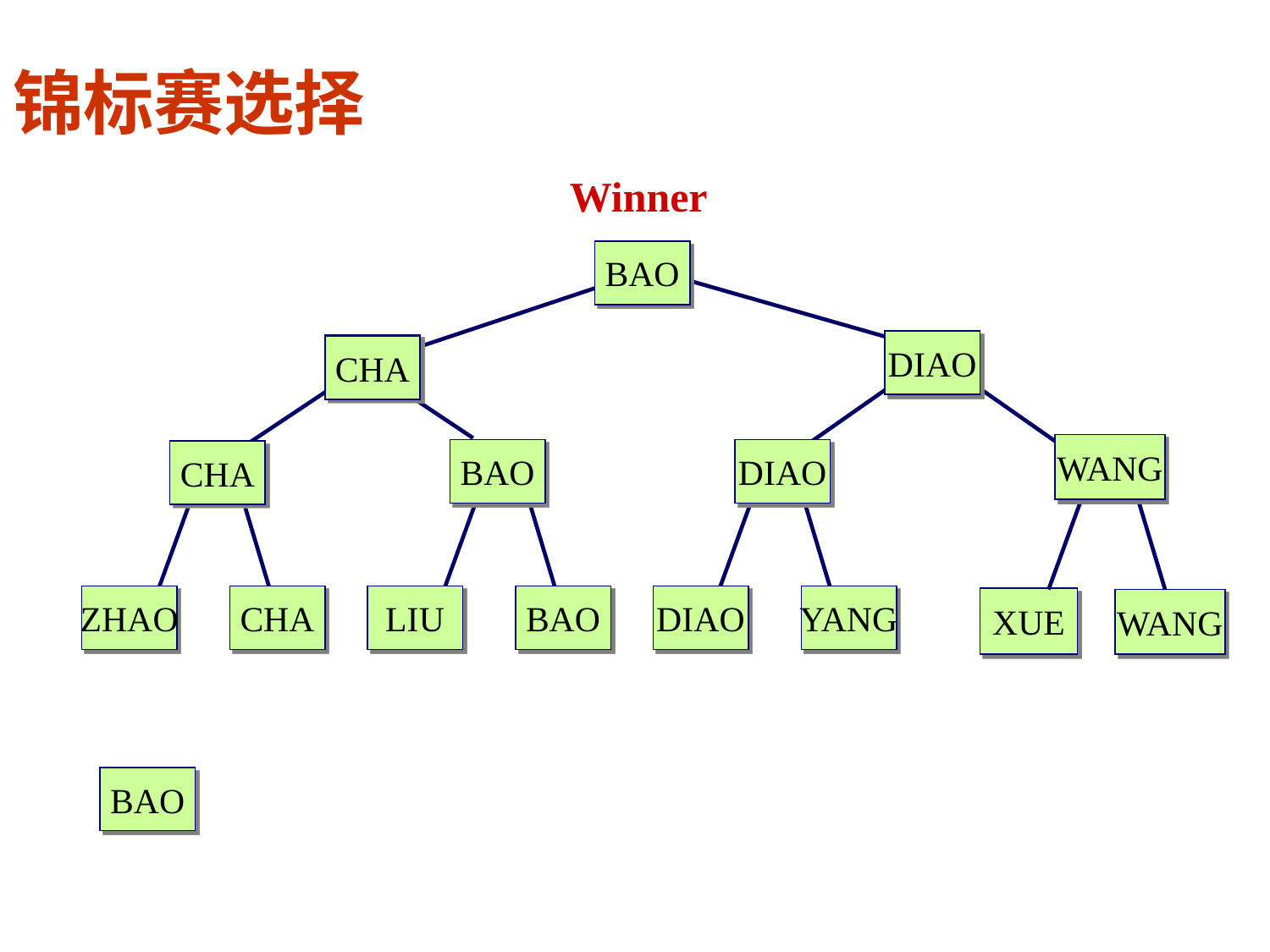

# 锦标赛选择
Winner
BAO

DIAO
BAO
CHA

WANG
BAO
DIAO
CHA

ZHAO
CHA
LIU
BAO
DIAO
YANG
XUE
WANG
BAO